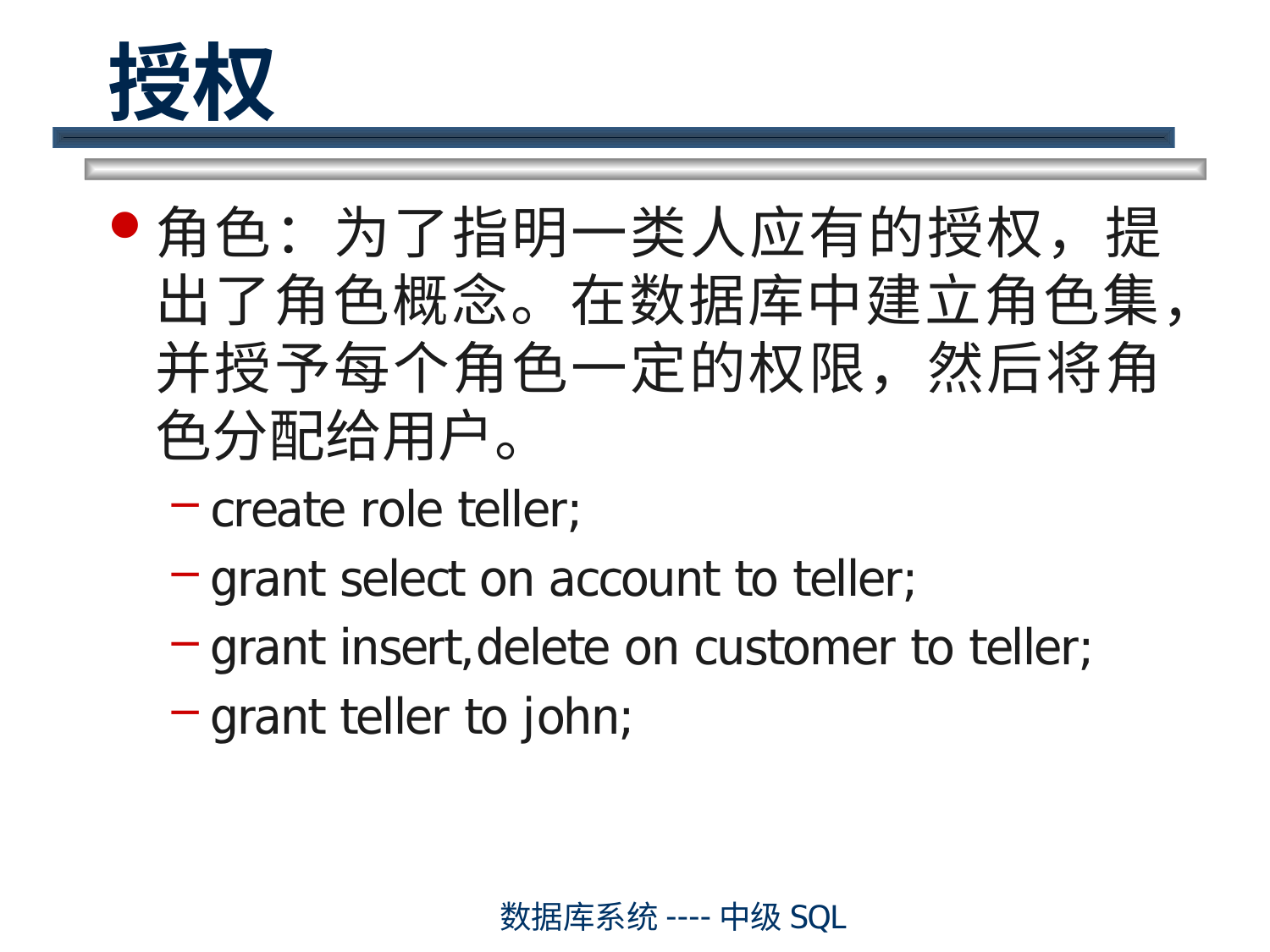

# 授权
角色：为了指明一类人应有的授权，提出了角色概念。在数据库中建立角色集，并授予每个角色一定的权限，然后将角色分配给用户。
create role teller;
grant select on account to teller;
grant insert,delete on customer to teller;
grant teller to john;

数据库系统----中级SQL